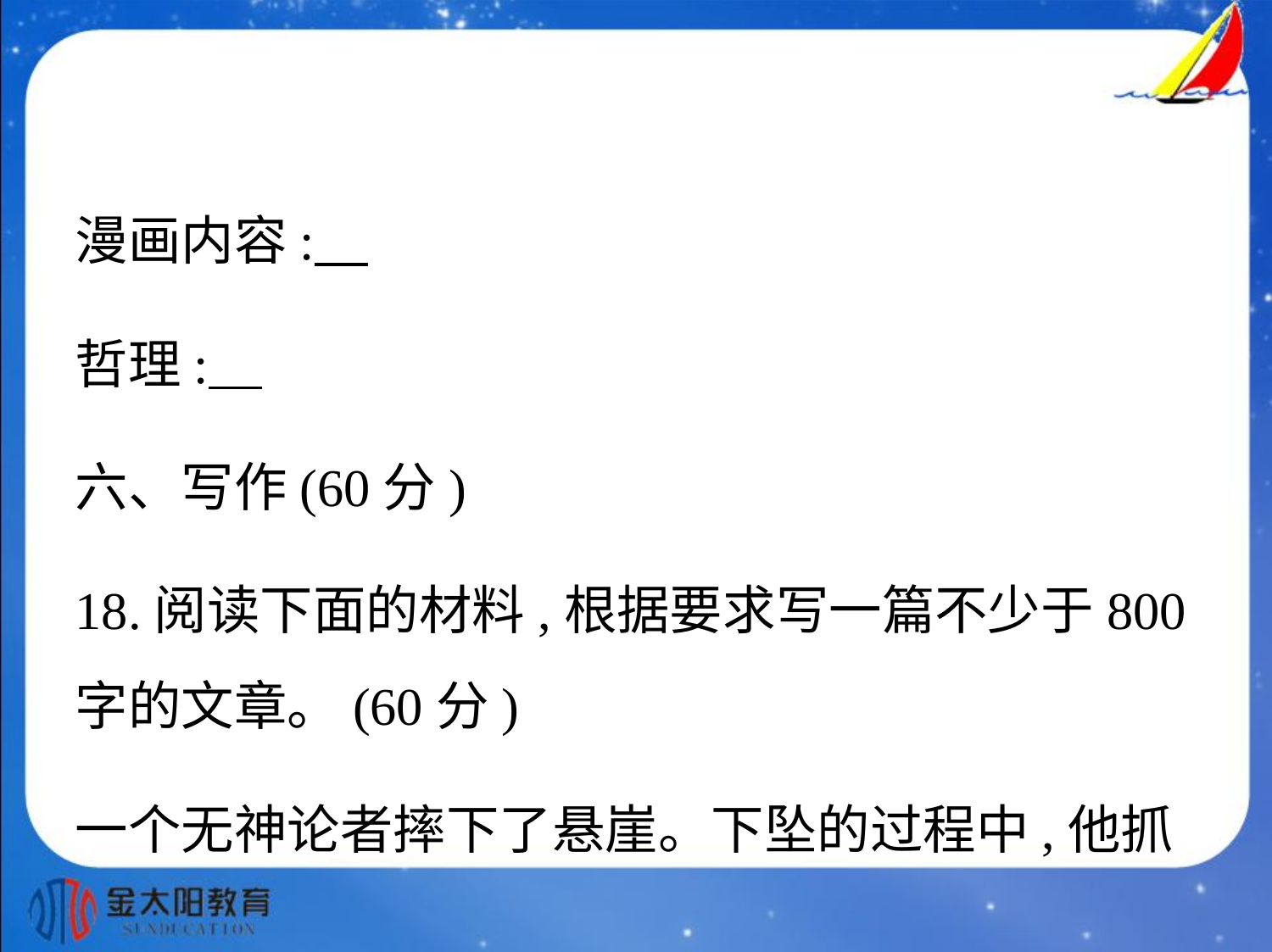

漫画内容:
哲理:
六、写作(60分)
18.阅读下面的材料,根据要求写一篇不少于800
字的文章。(60分)
一个无神论者摔下了悬崖。下坠的过程中,他抓